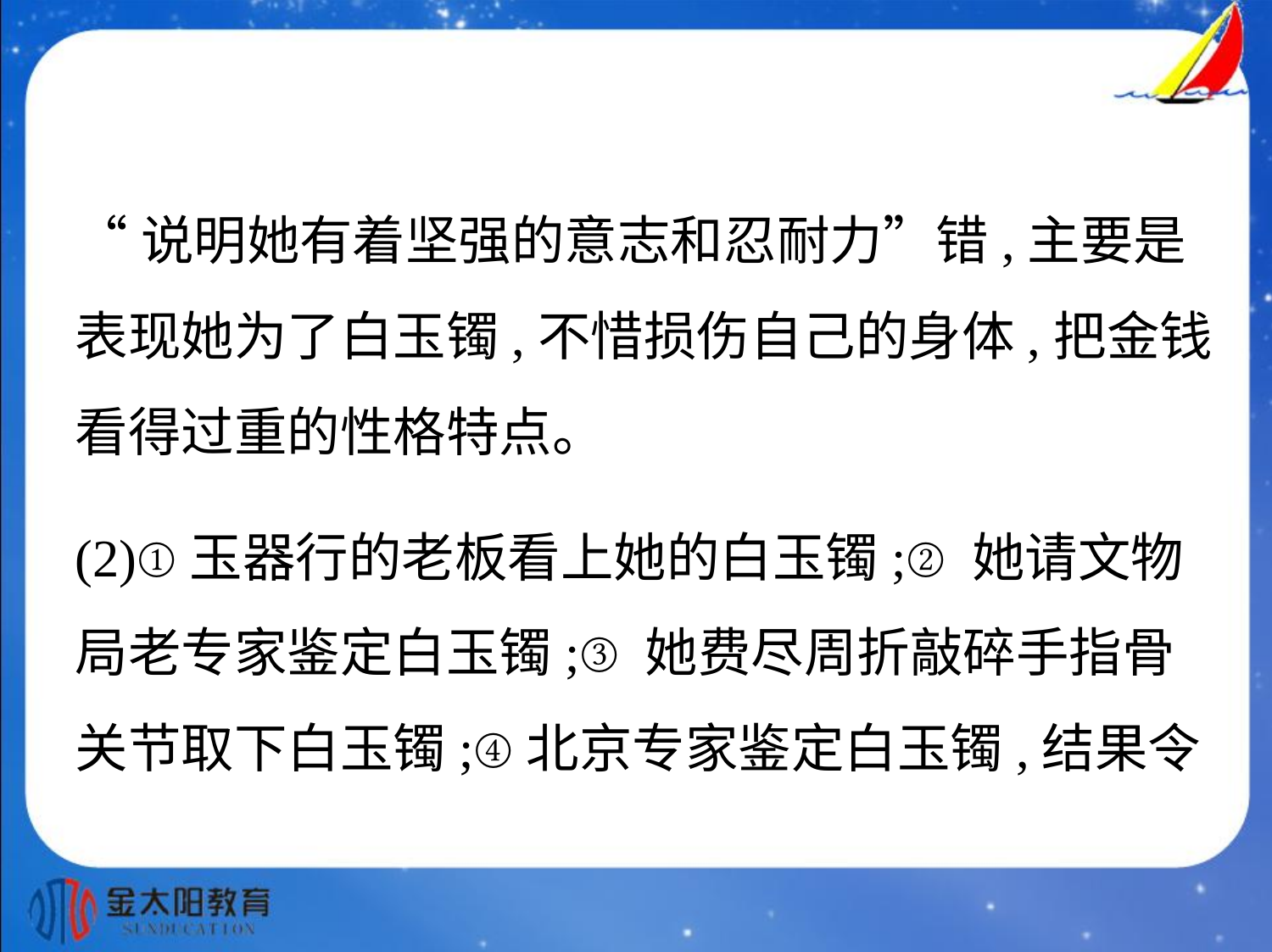

“说明她有着坚强的意志和忍耐力”错,主要是
表现她为了白玉镯,不惜损伤自己的身体,把金钱
看得过重的性格特点。
(2)①玉器行的老板看上她的白玉镯;②她请文物
局老专家鉴定白玉镯;③她费尽周折敲碎手指骨
关节取下白玉镯;④北京专家鉴定白玉镯,结果令